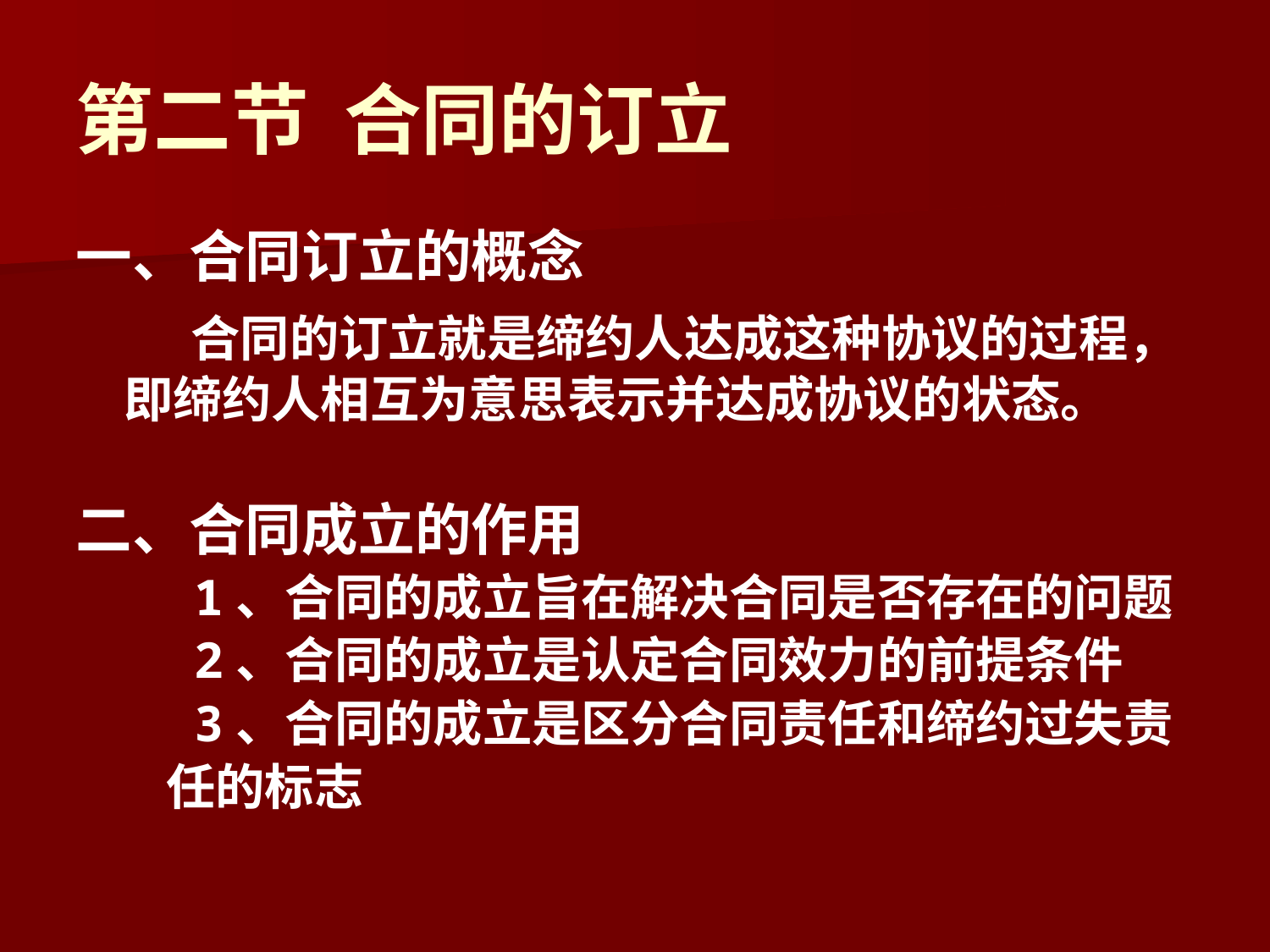

# 第二节  合同的订立
一、合同订立的概念
        合同的订立就是缔约人达成这种协议的过程，即缔约人相互为意思表示并达成协议的状态。

二、合同成立的作用
    1、合同的成立旨在解决合同是否存在的问题
    2、合同的成立是认定合同效力的前提条件
    3、合同的成立是区分合同责任和缔约过失责
       任的标志
16